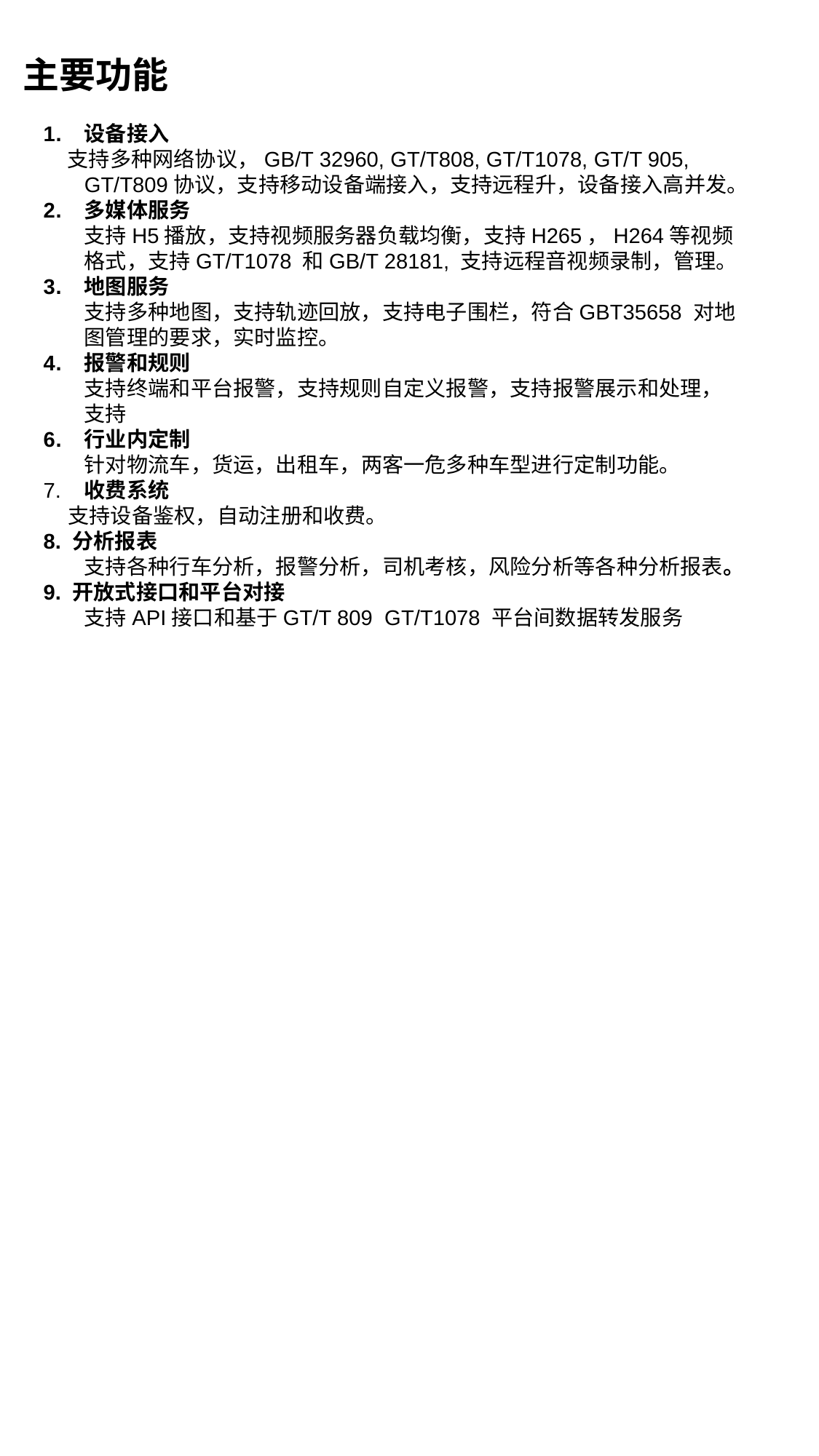

主要功能
设备接入
    支持多种网络协议，GB/T 32960, GT/T808, GT/T1078, GT/T 905,    GT/T809协议，支持移动设备端接入，支持远程升，设备接入高并发。
多媒体服务
	支持H5播放，支持视频服务器负载均衡，支持H265，H264等视频格式，支持GT/T1078 和GB/T 28181, 支持远程音视频录制，管理。
地图服务
	支持多种地图，支持轨迹回放，支持电子围栏，符合GBT35658 对地图管理的要求，实时监控。
报警和规则
	支持终端和平台报警，支持规则自定义报警，支持报警展示和处理，支持
行业内定制
	针对物流车，货运，出租车，两客一危多种车型进行定制功能。
7.   收费系统
    支持设备鉴权，自动注册和收费。
8. 分析报表
	支持各种行车分析，报警分析，司机考核，风险分析等各种分析报表。
9. 开放式接口和平台对接
	支持API接口和基于GT/T 809  GT/T1078 平台间数据转发服务